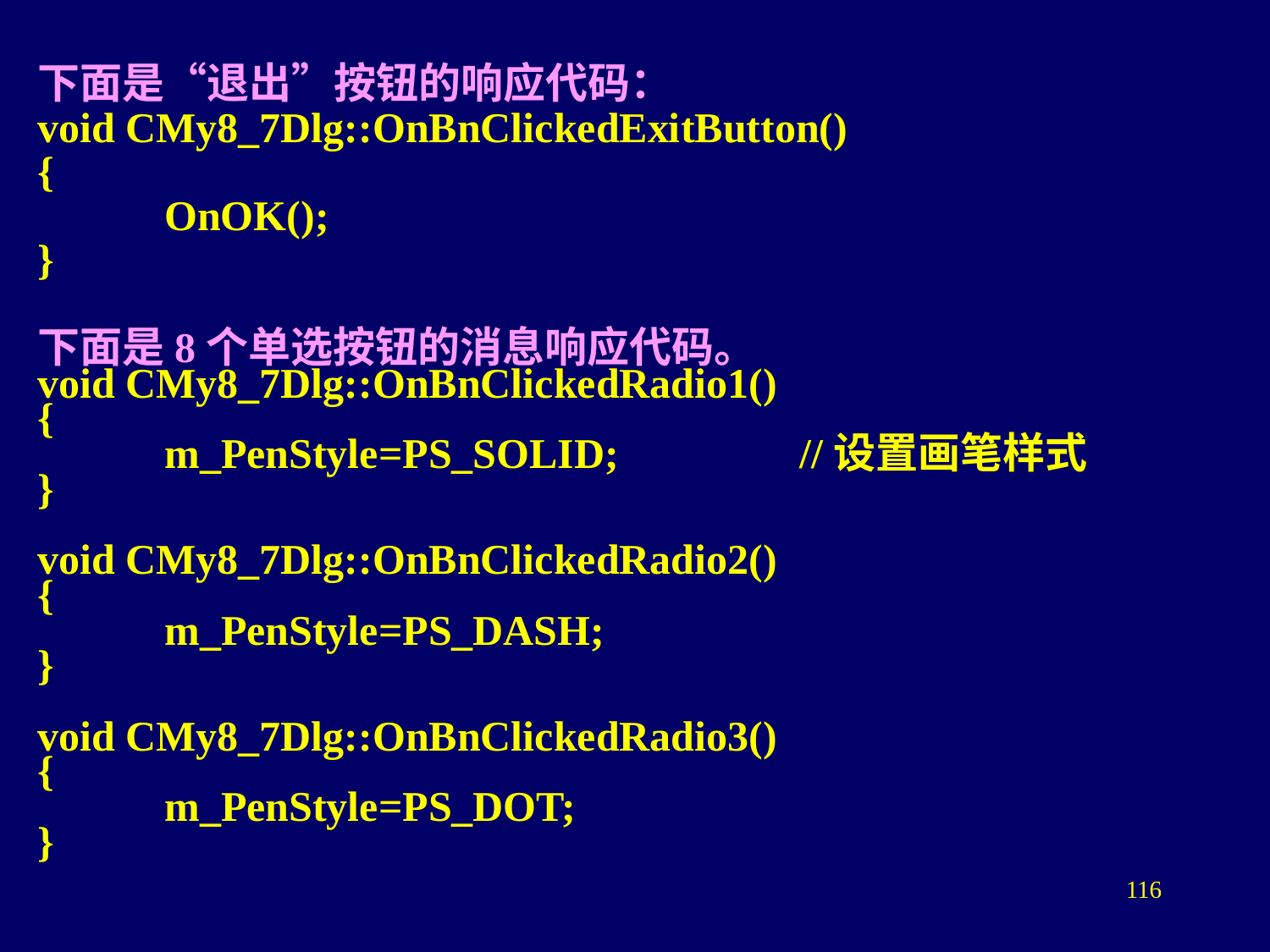

下面是“退出”按钮的响应代码：
void CMy8_7Dlg::OnBnClickedExitButton()
{
	OnOK();
}

下面是8个单选按钮的消息响应代码。
void CMy8_7Dlg::OnBnClickedRadio1()
{
	m_PenStyle=PS_SOLID;		//设置画笔样式
}

void CMy8_7Dlg::OnBnClickedRadio2()
{
	m_PenStyle=PS_DASH;
}

void CMy8_7Dlg::OnBnClickedRadio3()
{
	m_PenStyle=PS_DOT;
}
116